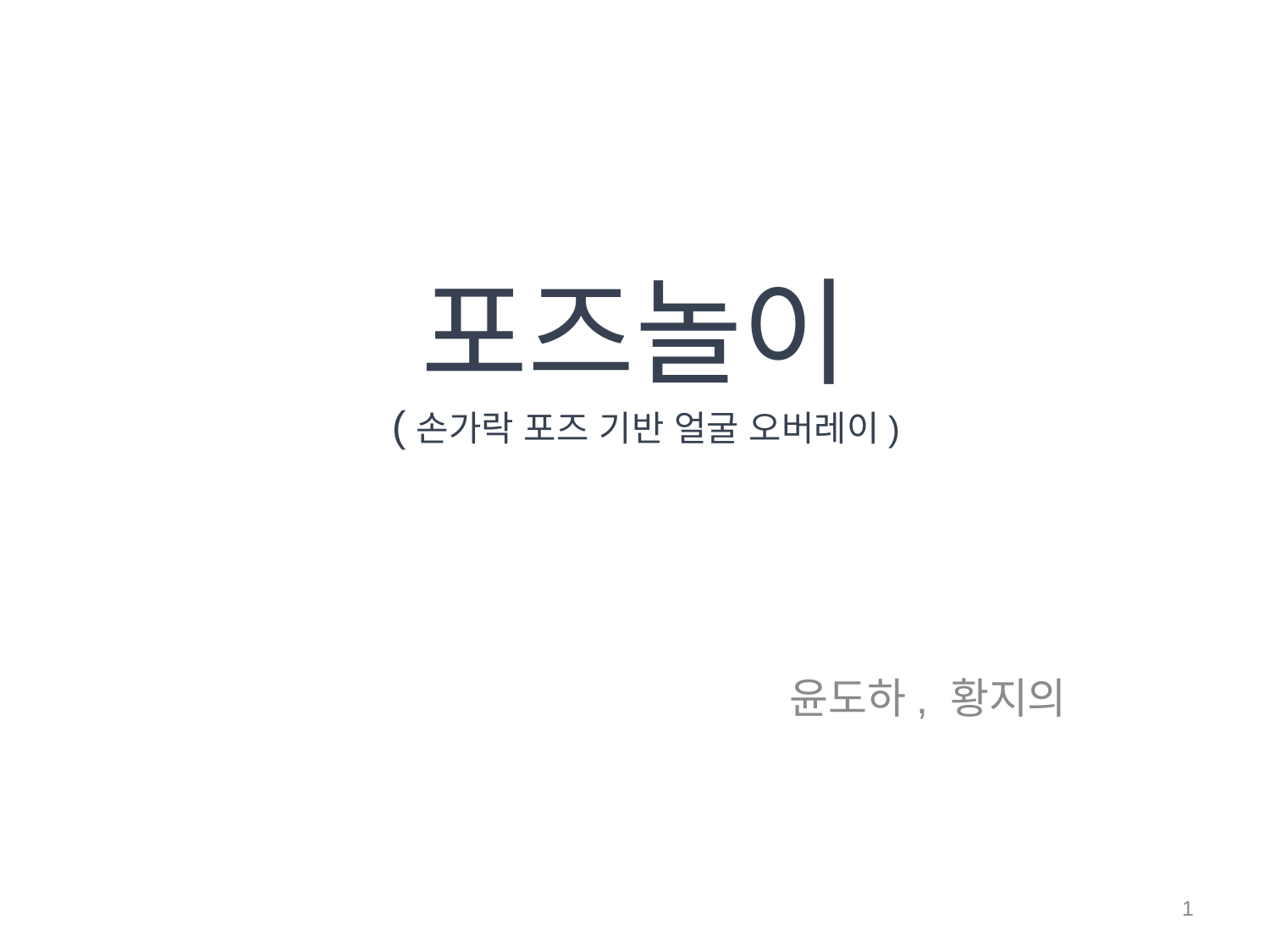

# 포즈놀이 (손가락 포즈 기반 얼굴 오버레이)

윤도하, 황지의
1